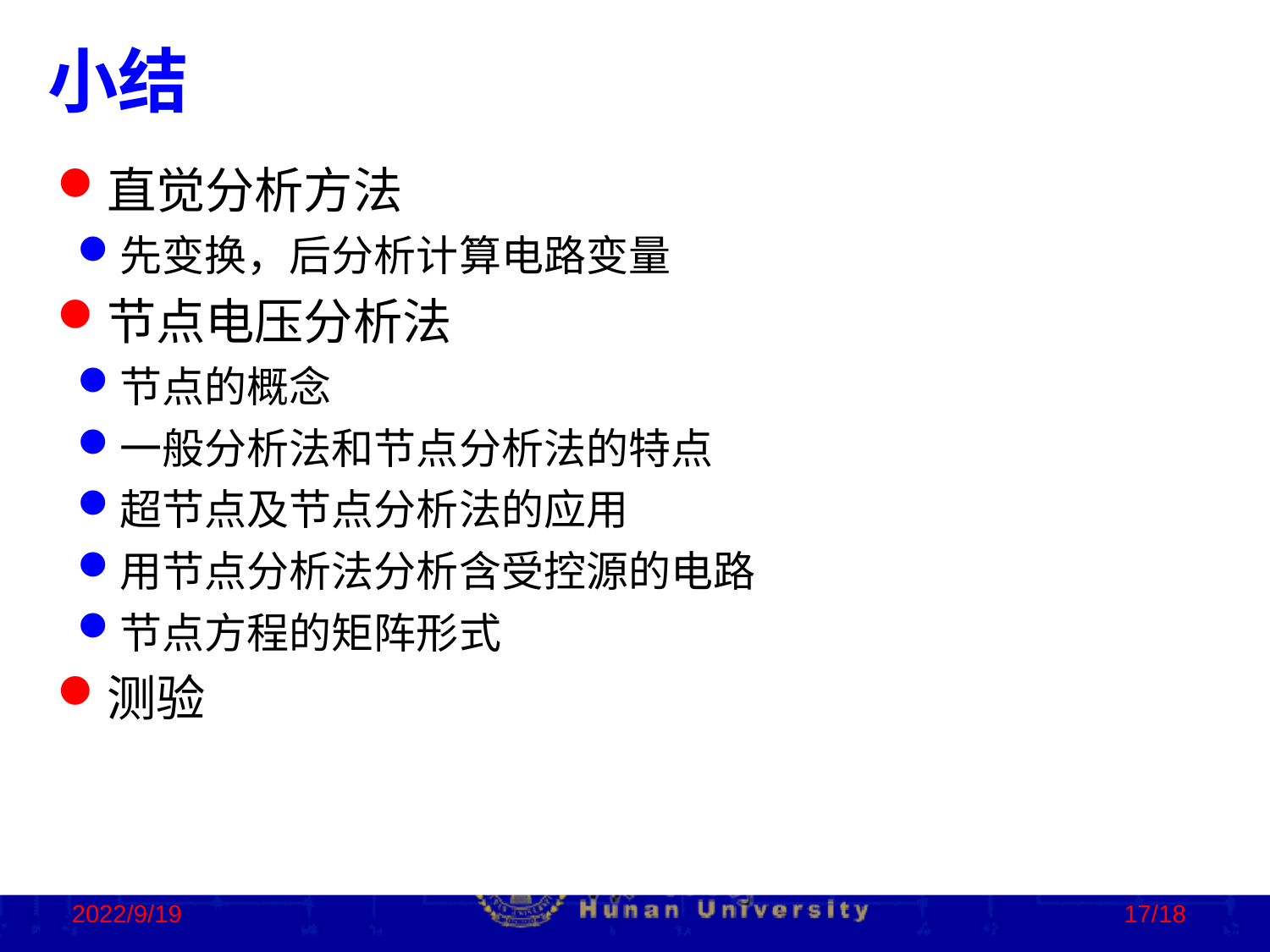

小结
直觉分析方法
先变换，后分析计算电路变量
节点电压分析法
节点的概念
一般分析法和节点分析法的特点
超节点及节点分析法的应用
用节点分析法分析含受控源的电路
节点方程的矩阵形式
测验
2022/9/19
17/18